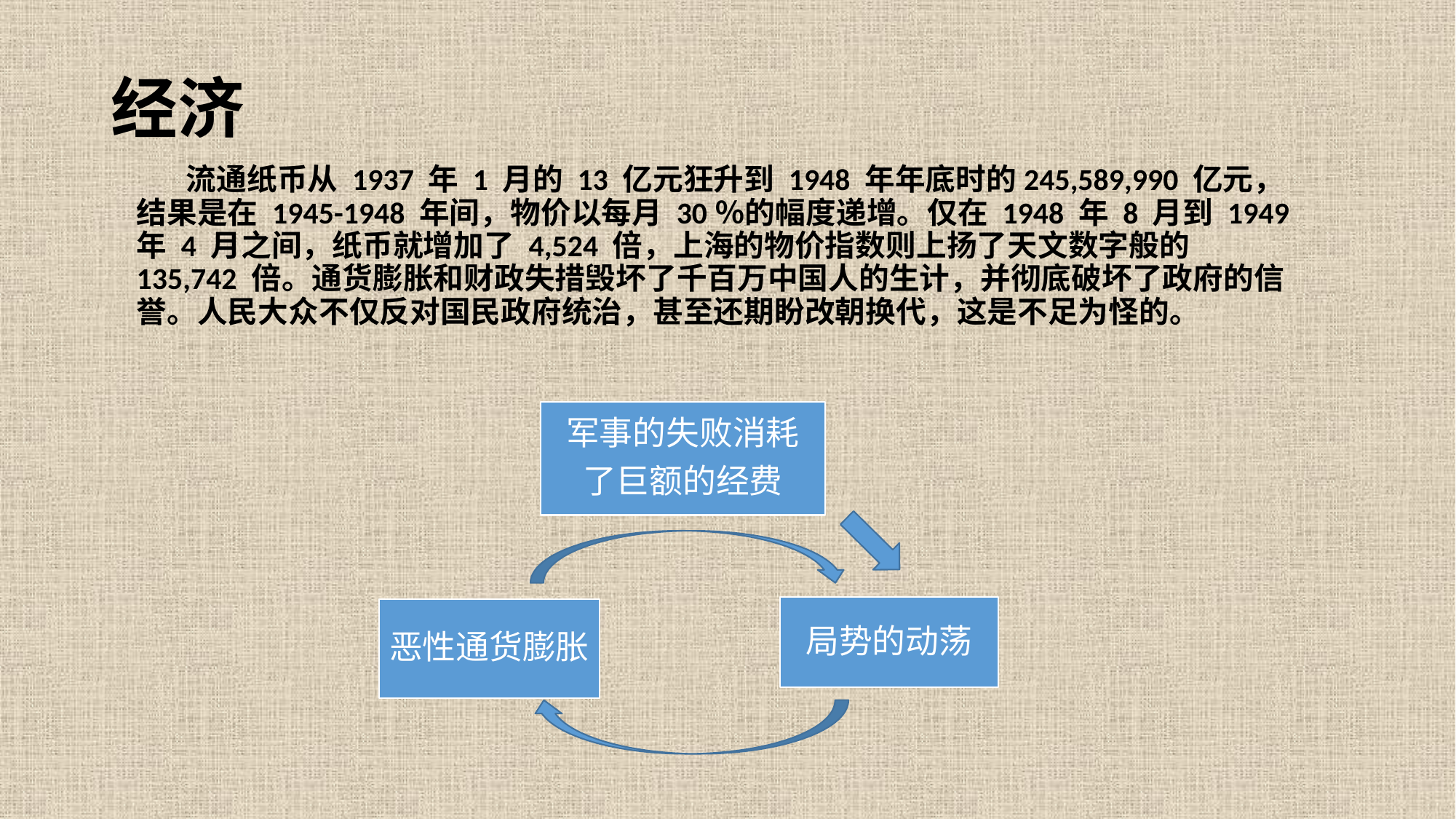

# 经济
     流通纸币从 1937 年 1 月的 13 亿元狂升到 1948 年年底时的245,589,990 亿元，结果是在 1945-1948 年间，物价以每月 30％的幅度递增。仅在 1948 年 8 月到 1949 年 4 月之间，纸币就增加了 4,524 倍，上海的物价指数则上扬了天文数字般的 135,742 倍。通货膨胀和财政失措毁坏了千百万中国人的生计，并彻底破坏了政府的信誉。人民大众不仅反对国民政府统治，甚至还期盼改朝换代，这是不足为怪的。
恶性通货膨胀
局势的动荡
军事的失败消耗
了巨额的经费